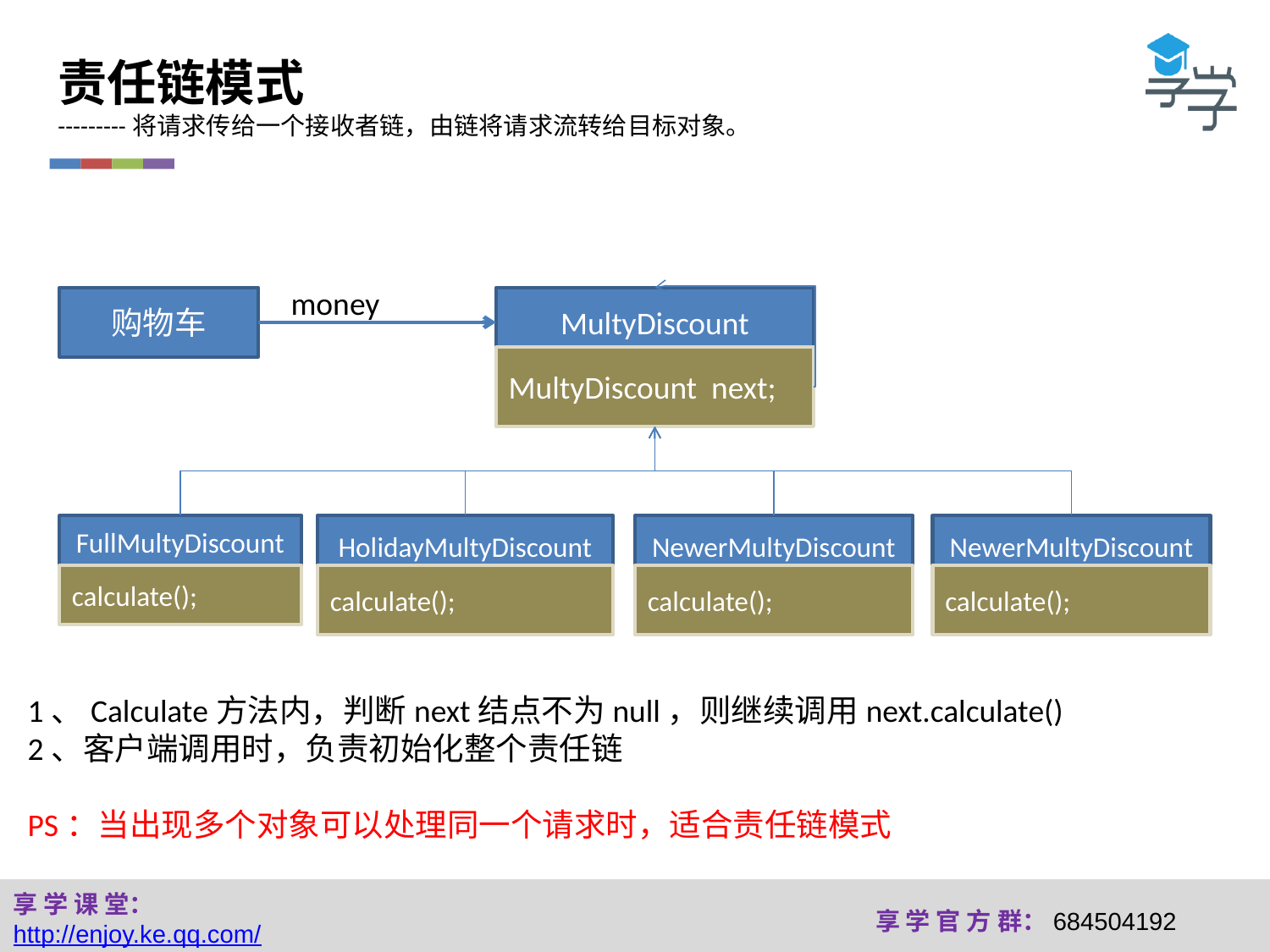

责任链模式
---------将请求传给一个接收者链，由链将请求流转给目标对象。

money
购物车
MultyDiscount
MultyDiscount  next;
FullMultyDiscount
HolidayMultyDiscount
NewerMultyDiscount
NewerMultyDiscount
calculate();
calculate();
calculate();
calculate();
1、Calculate方法内，判断next结点不为null，则继续调用next.calculate()
2、客户端调用时，负责初始化整个责任链

PS：当出现多个对象可以处理同一个请求时，适合责任链模式